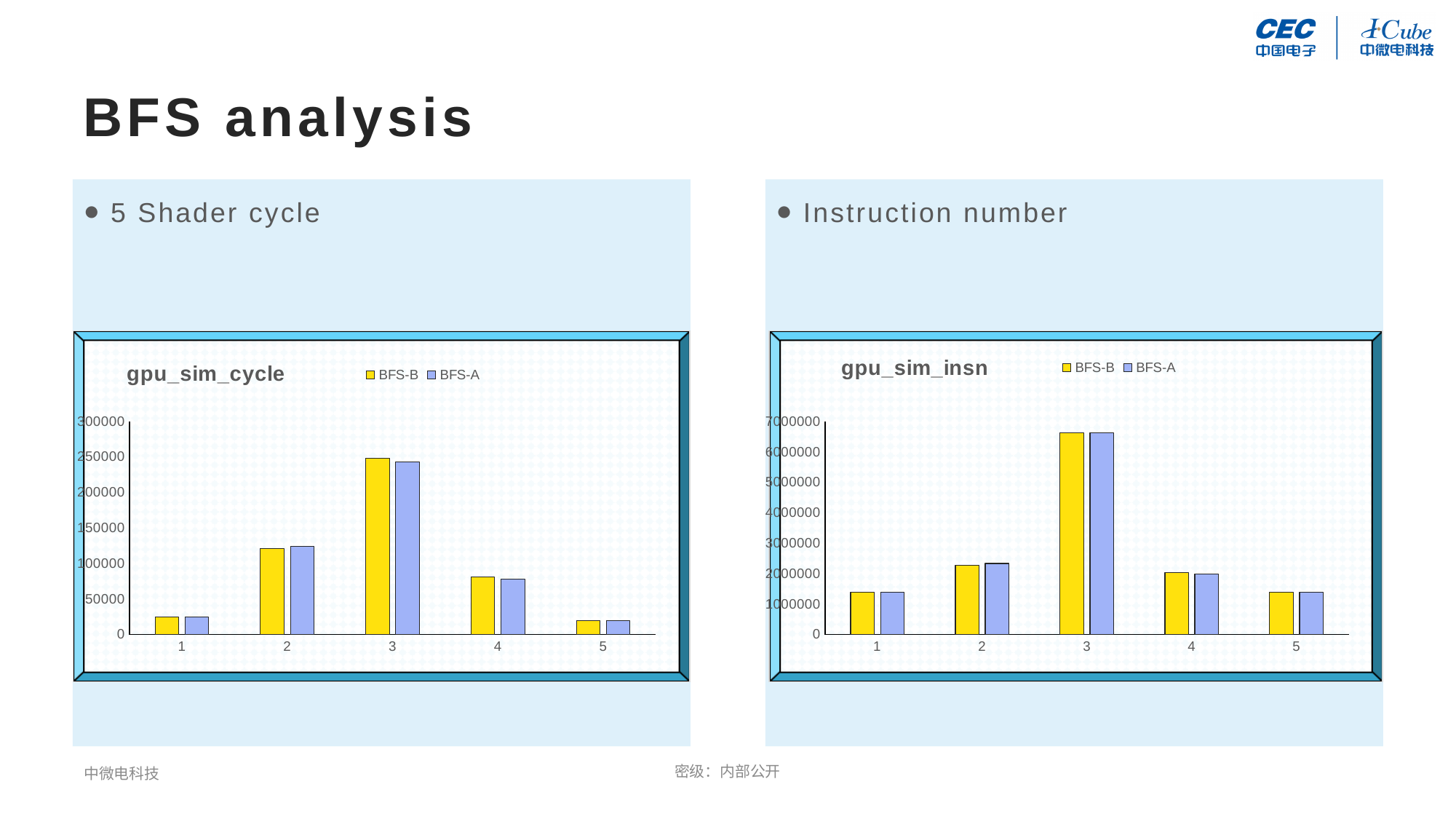

# BFS analysis
5 Shader cycle
Instruction number

### Chart: gpu_sim_cycle

| Category | BFS-B | BFS-A |
|---|---|---|

### Chart: gpu_sim_insn

| Category | BFS-B | BFS-A |
|---|---|---|
中微电科技
密级：内部公开
37